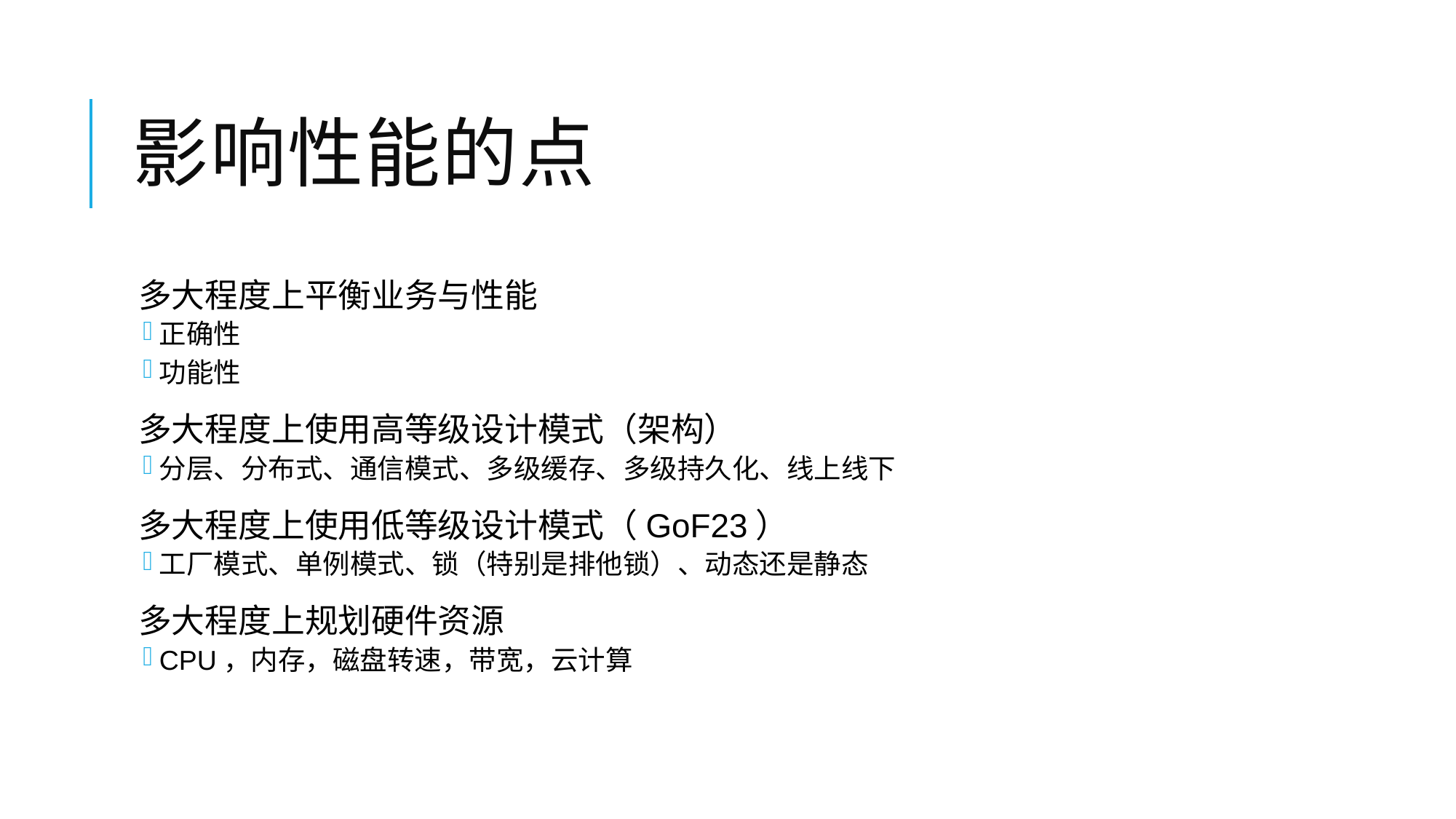

# 影响性能的点
多大程度上平衡业务与性能
正确性
功能性
多大程度上使用高等级设计模式（架构）
分层、分布式、通信模式、多级缓存、多级持久化、线上线下
多大程度上使用低等级设计模式（GoF23）
工厂模式、单例模式、锁（特别是排他锁）、动态还是静态
多大程度上规划硬件资源
CPU，内存，磁盘转速，带宽，云计算